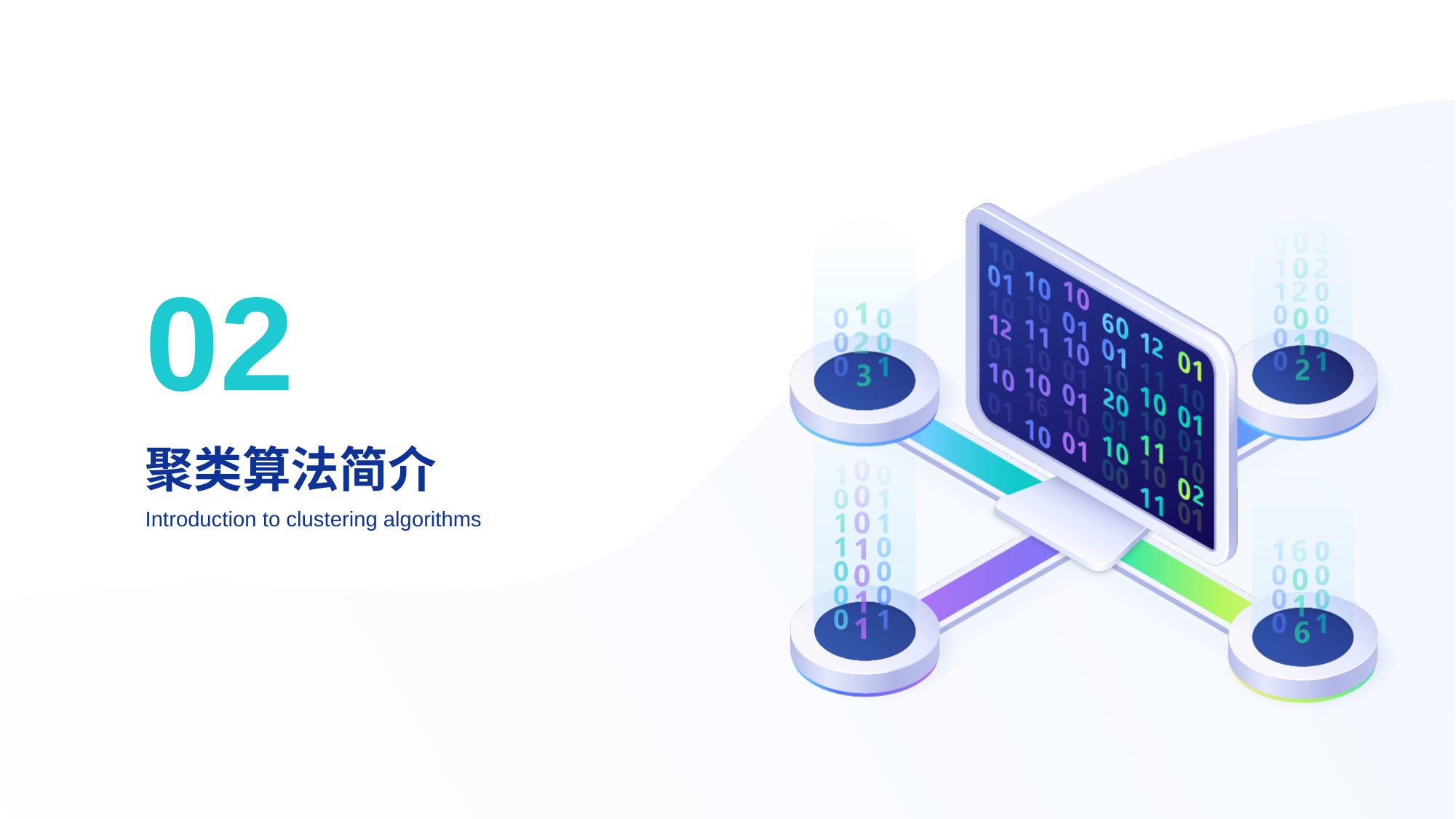

0 2
# 聚类算法简介
Introduction to clustering algorithms